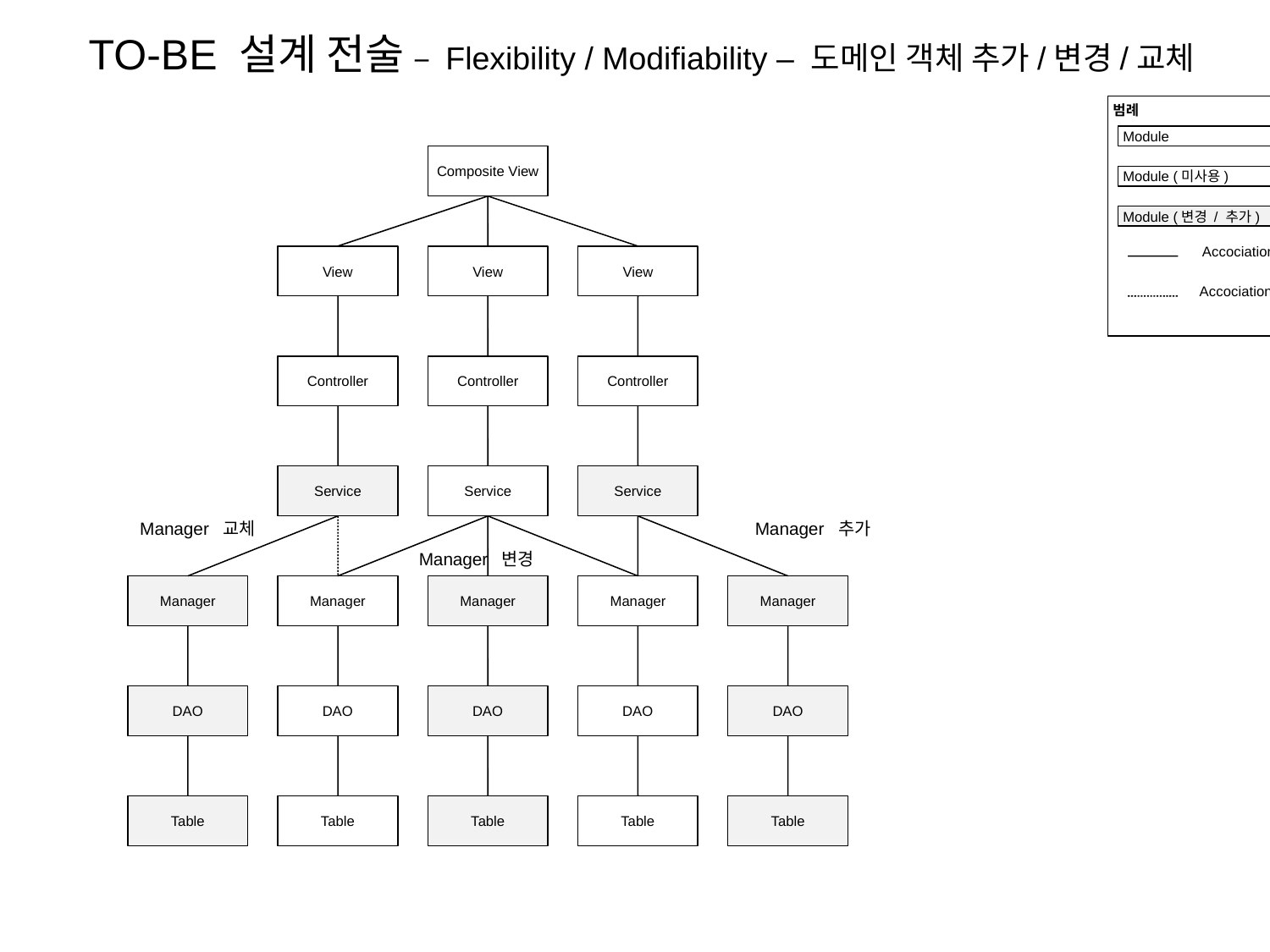

TO-BE 설계 전술 – Flexibility / Modifiability – 도메인 객체 추가/변경/교체
범례
Module
Composite View
Module (미사용)

Module (변경 / 추가)
Accociation
View
View
View

Accociation (미사용)

Controller
Controller
Controller

Service
Service
Service
Manager  교체
Manager  추가

Manager  변경
Manager
Manager
Manager
Manager
Manager

DAO
DAO
DAO
DAO
DAO

Table
Table
Table
Table
Table